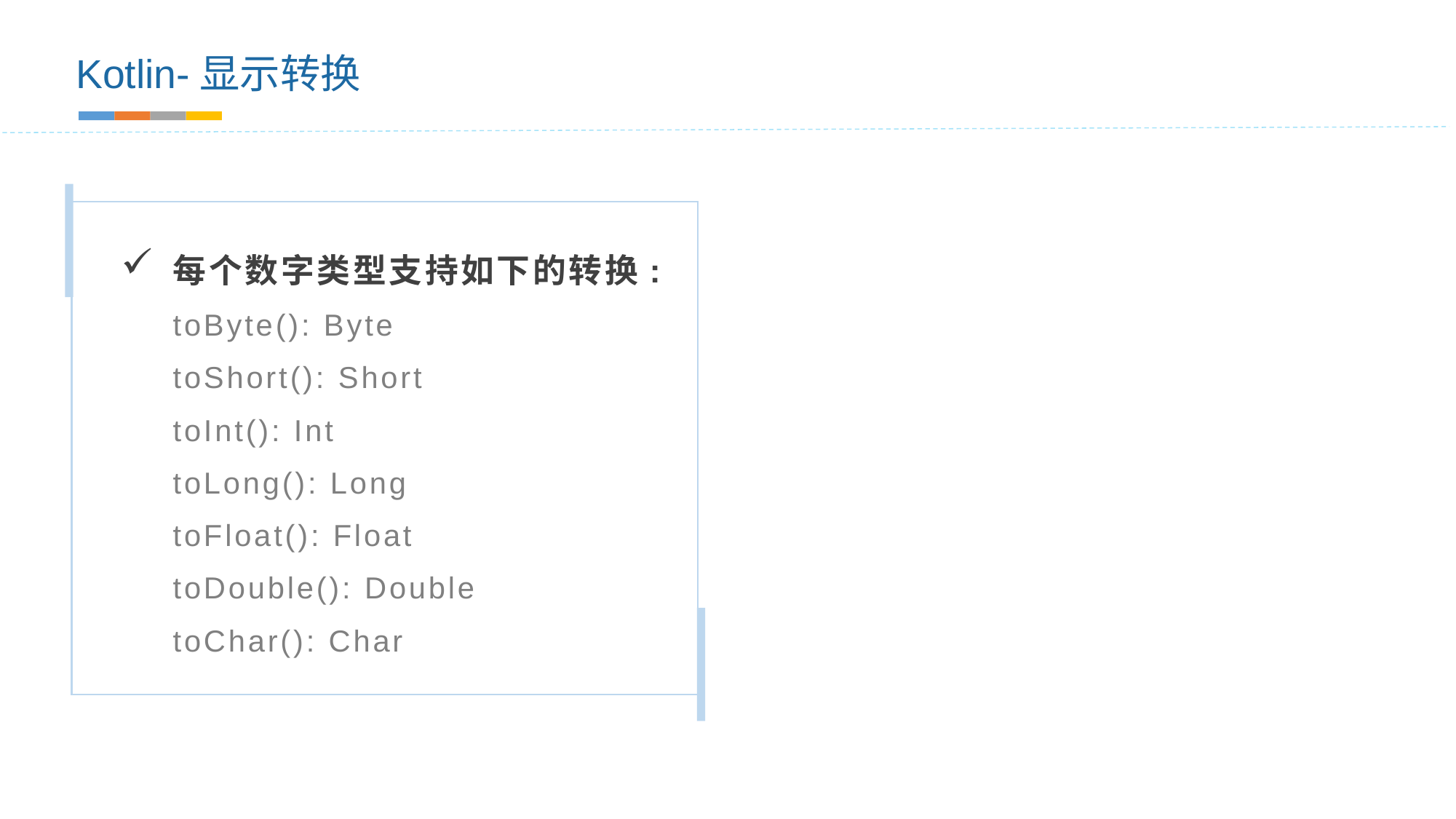

Kotlin-显示转换

每个数字类型支持如下的转换:
toByte(): Byte
toShort(): Short
toInt(): Int
toLong(): Long
toFloat(): Float
toDouble(): Double
toChar(): Char